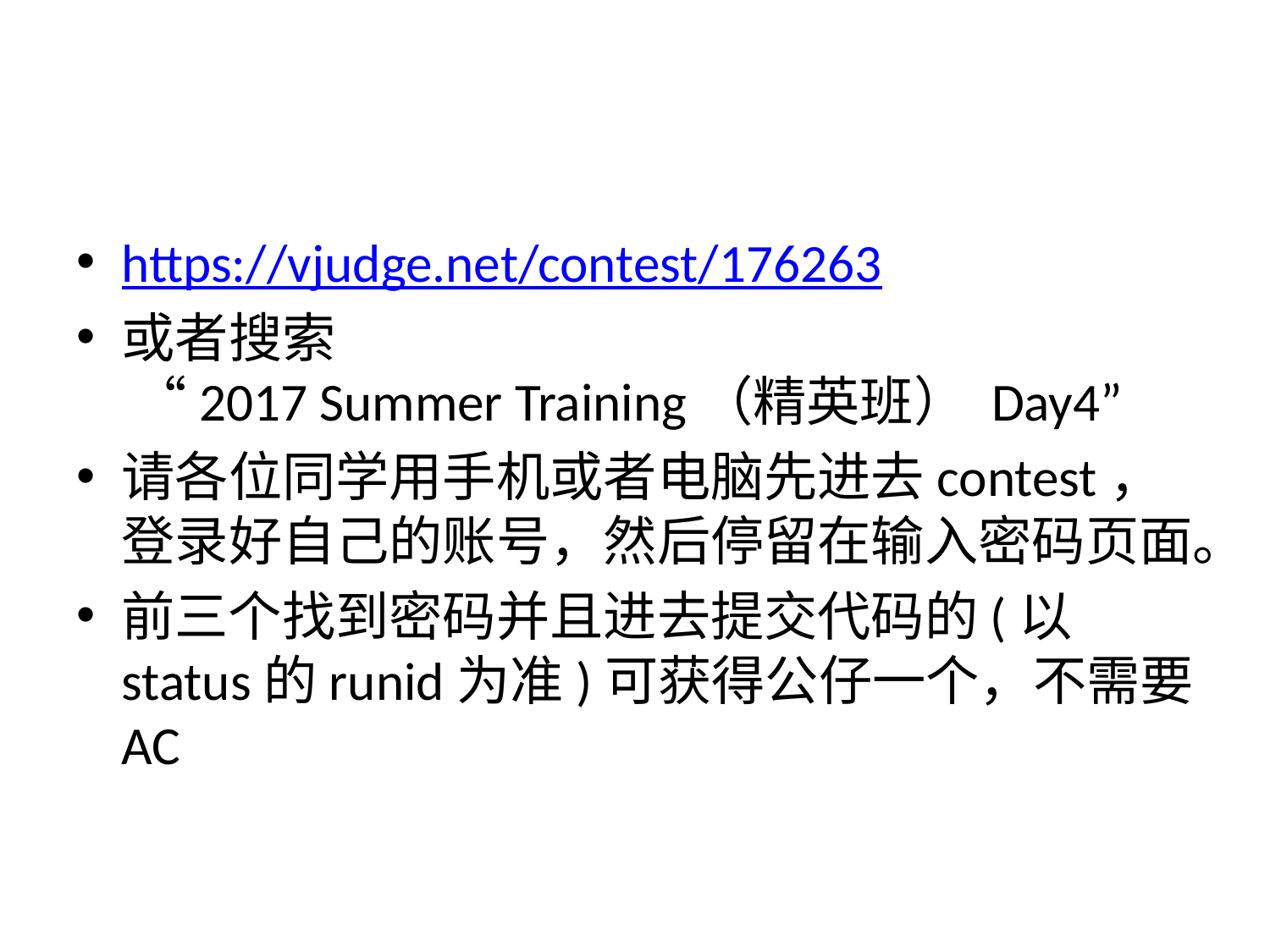

#
https://vjudge.net/contest/176263
或者搜索
 “2017 Summer Training（精英班） Day4”
请各位同学用手机或者电脑先进去contest，登录好自己的账号，然后停留在输入密码页面。
前三个找到密码并且进去提交代码的(以status的runid为准)可获得公仔一个，不需要AC